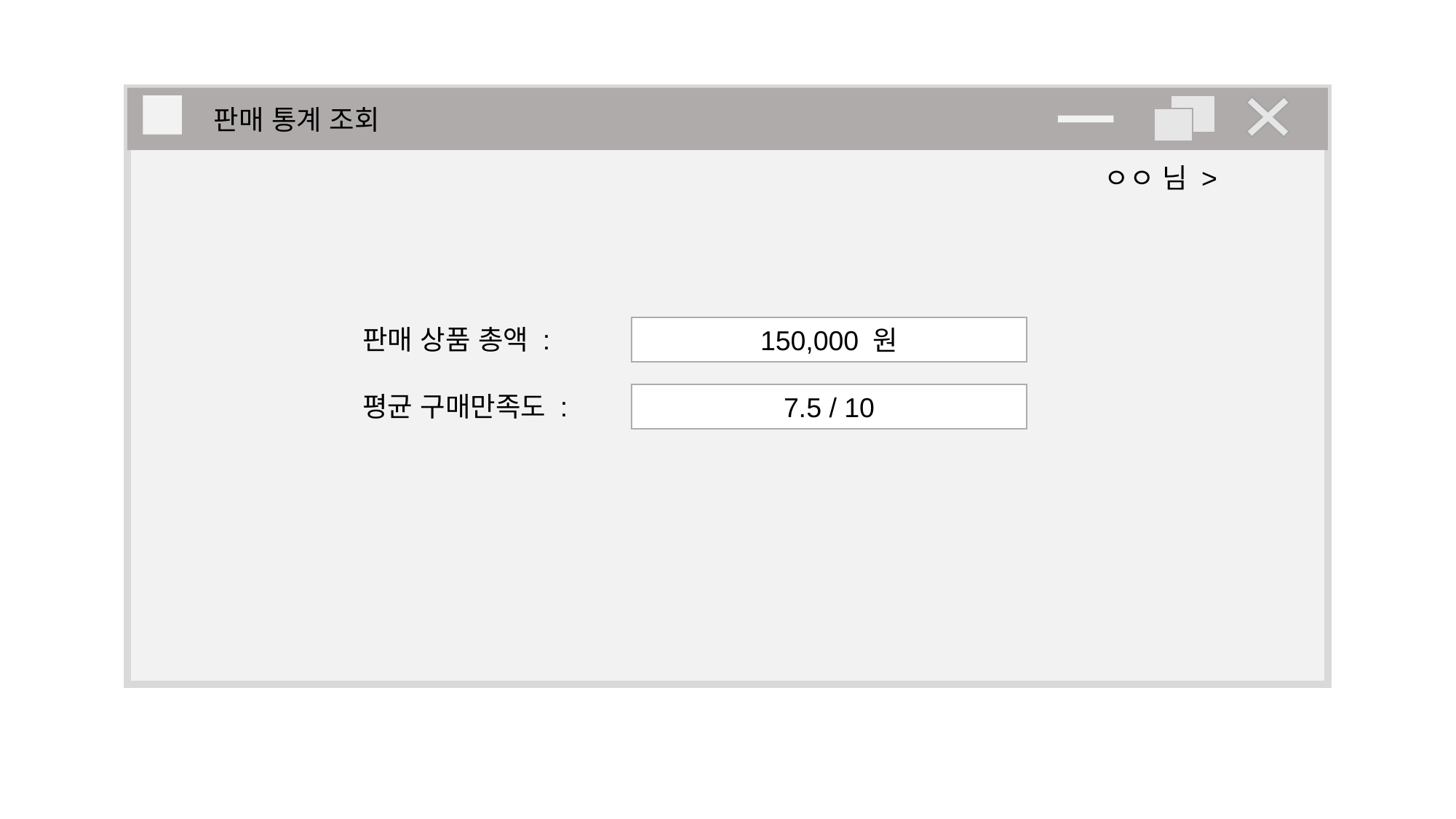

판매 통계 조회
ㅇㅇ 님 >
판매 상품 총액 :
150,000 원
평균 구매만족도 :
7.5 / 10